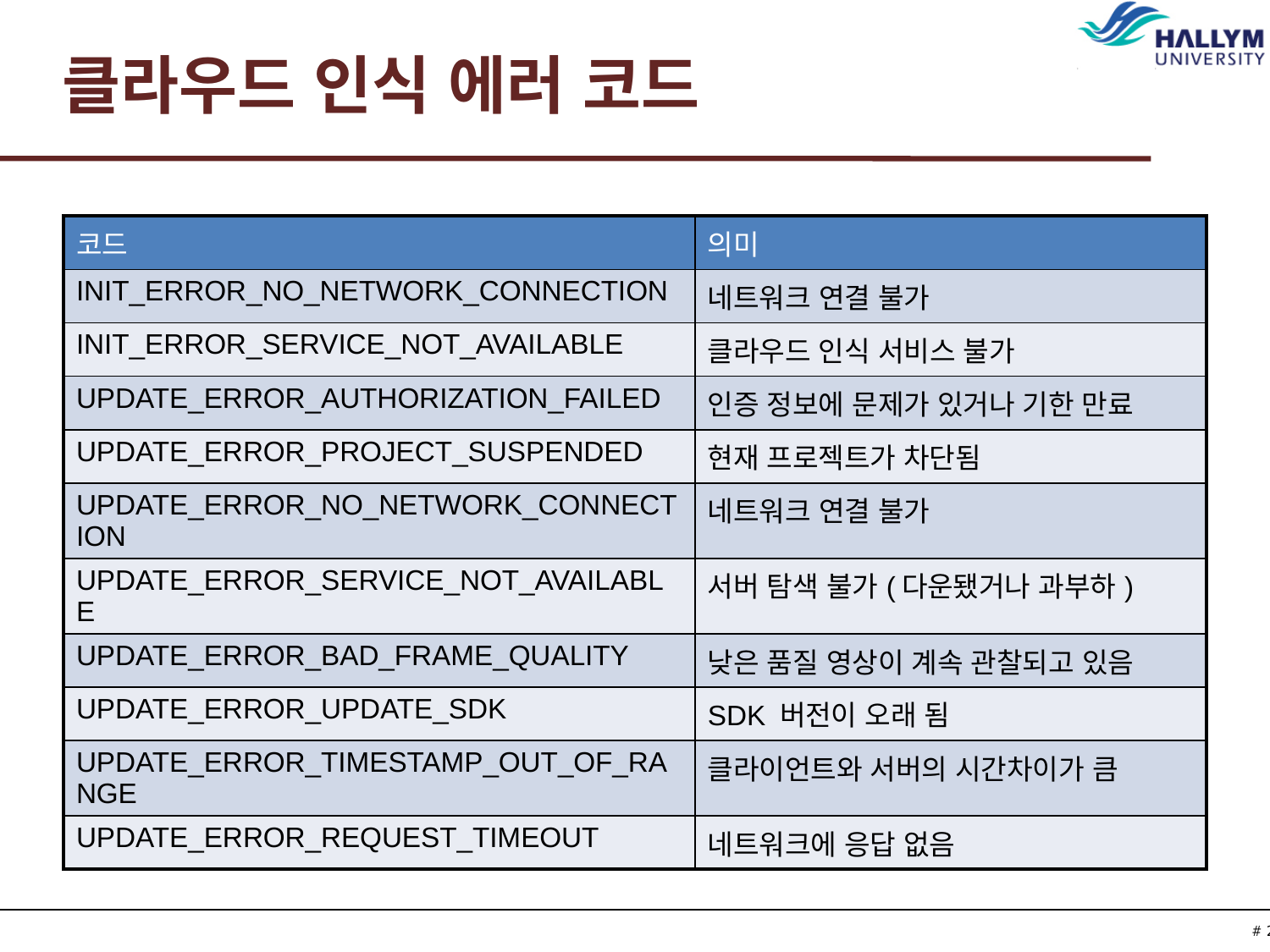

# 클라우드 인식 에러 코드
| 코드 | 의미 |
| --- | --- |
| INIT\_ERROR\_NO\_NETWORK\_CONNECTION | 네트워크 연결 불가 |
| INIT\_ERROR\_SERVICE\_NOT\_AVAILABLE | 클라우드 인식 서비스 불가 |
| UPDATE\_ERROR\_AUTHORIZATION\_FAILED | 인증 정보에 문제가 있거나 기한 만료 |
| UPDATE\_ERROR\_PROJECT\_SUSPENDED | 현재 프로젝트가 차단됨 |
| UPDATE\_ERROR\_NO\_NETWORK\_CONNECTION | 네트워크 연결 불가 |
| UPDATE\_ERROR\_SERVICE\_NOT\_AVAILABLE | 서버 탐색 불가(다운됐거나 과부하) |
| UPDATE\_ERROR\_BAD\_FRAME\_QUALITY | 낮은 품질 영상이 계속 관찰되고 있음 |
| UPDATE\_ERROR\_UPDATE\_SDK | SDK 버전이 오래 됨 |
| UPDATE\_ERROR\_TIMESTAMP\_OUT\_OF\_RANGE | 클라이언트와 서버의 시간차이가 큼 |
| UPDATE\_ERROR\_REQUEST\_TIMEOUT | 네트워크에 응답 없음 |